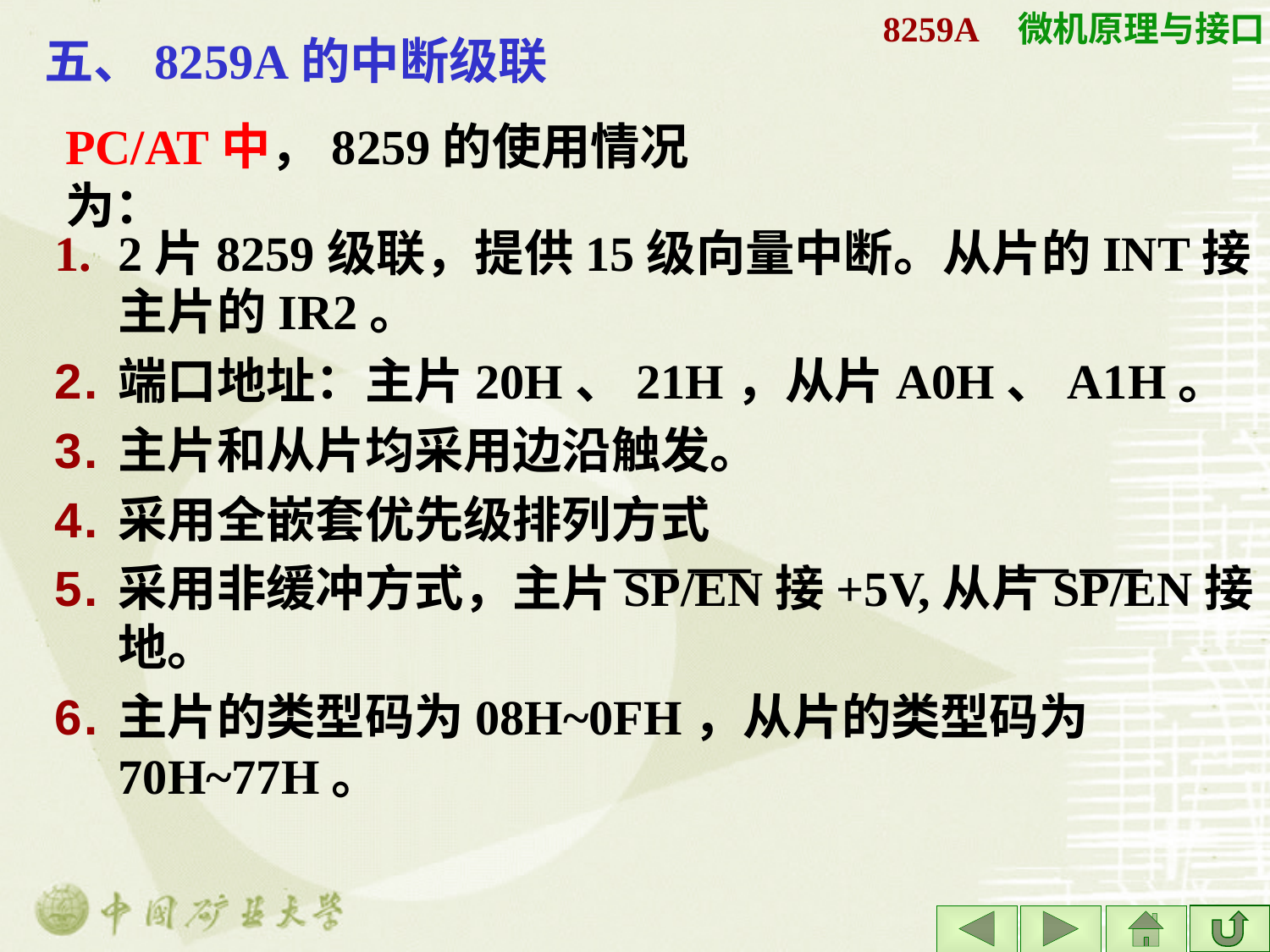

# 8259A
五、8259A的中断级联
PC/AT中，8259的使用情况为：
2片8259级联，提供15级向量中断。从片的INT接主片的IR2。
端口地址：主片20H、21H，从片A0H、A1H。
主片和从片均采用边沿触发。
采用全嵌套优先级排列方式
采用非缓冲方式，主片SP/EN接+5V,从片SP/EN接地。
主片的类型码为08H~0FH，从片的类型码为70H~77H。